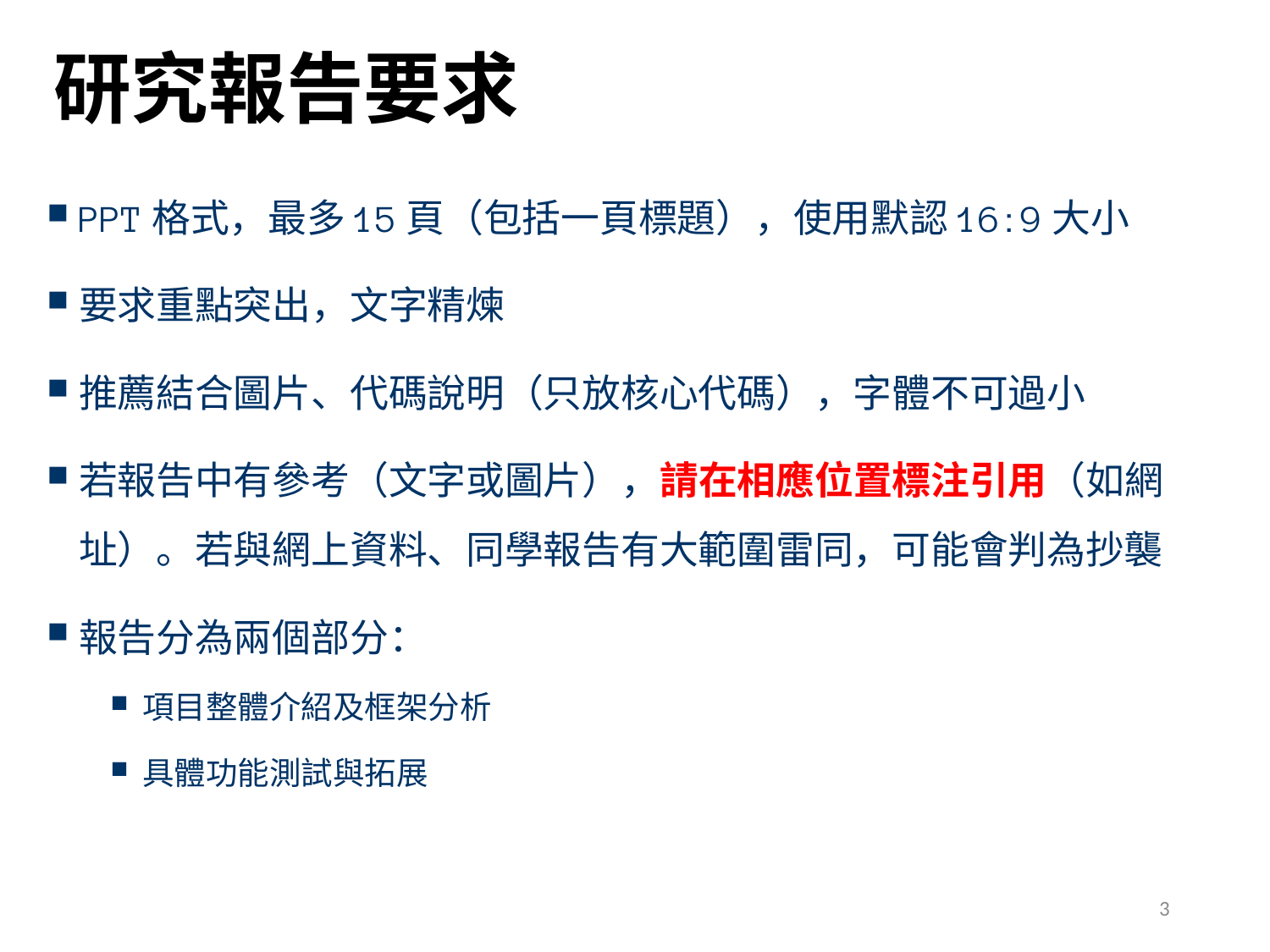

# 研究報告要求
PPT格式，最多15頁（包括一頁標題），使用默認16:9大小
要求重點突出，文字精煉
推薦結合圖片、代碼說明（只放核心代碼），字體不可過小
若報告中有參考（文字或圖片），請在相應位置標注引用（如網址）。若與網上資料、同學報告有大範圍雷同，可能會判為抄襲
報告分為兩個部分：
項目整體介紹及框架分析
具體功能測試與拓展
3